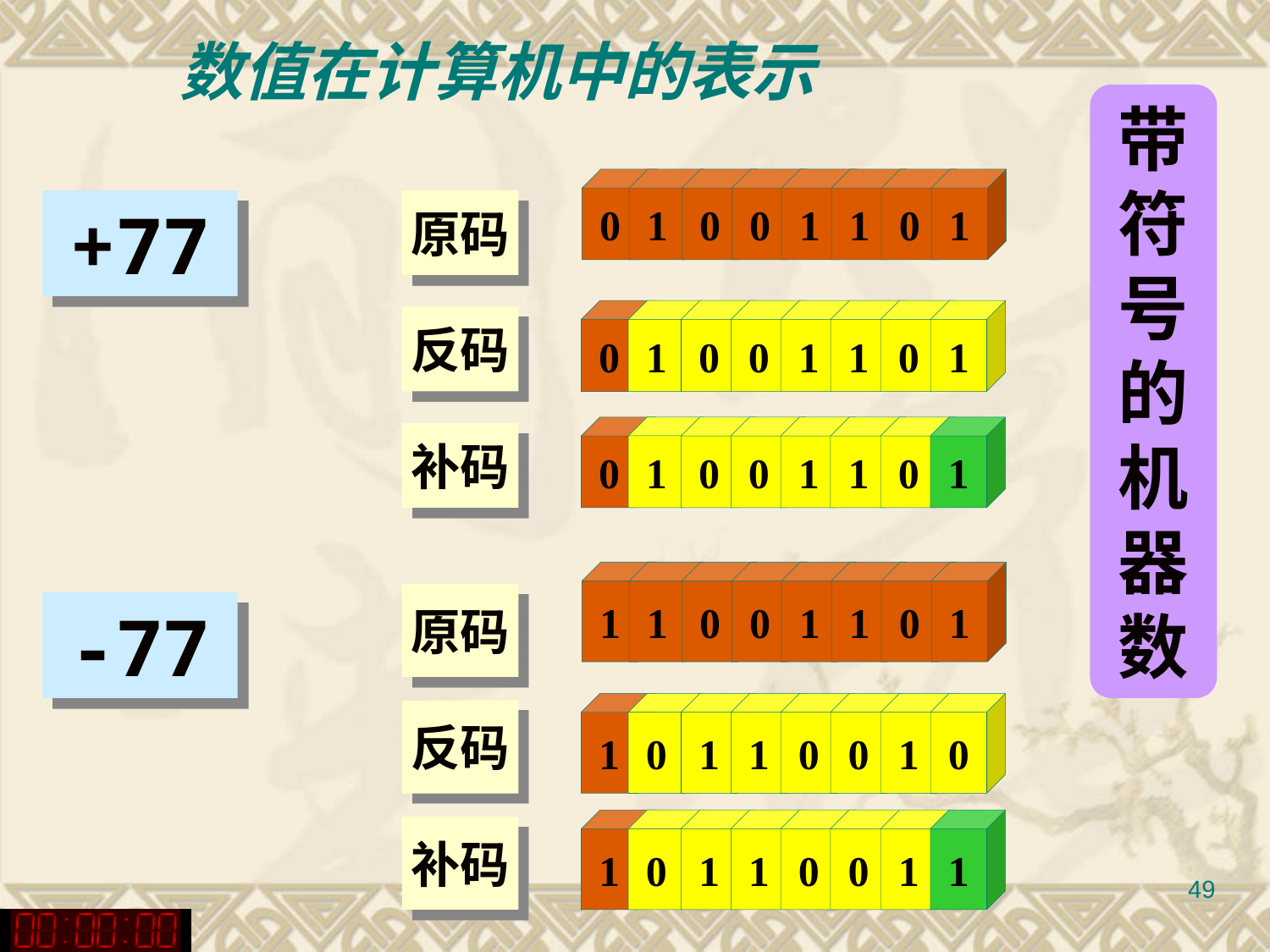

数值在计算机中的表示
带
符
号
的
机
器
数
0
1
0
0
1
1
0
1

+77
原码
0
1
0
0
1
1
0
1
反码
0
1
0
0
1
1
0
1
补码

1
1
0
0
1
1
0
1

原码
-77
1
0
1
1
0
0
1
0
反码
1
0
1
1
0
0
1
1
补码
49